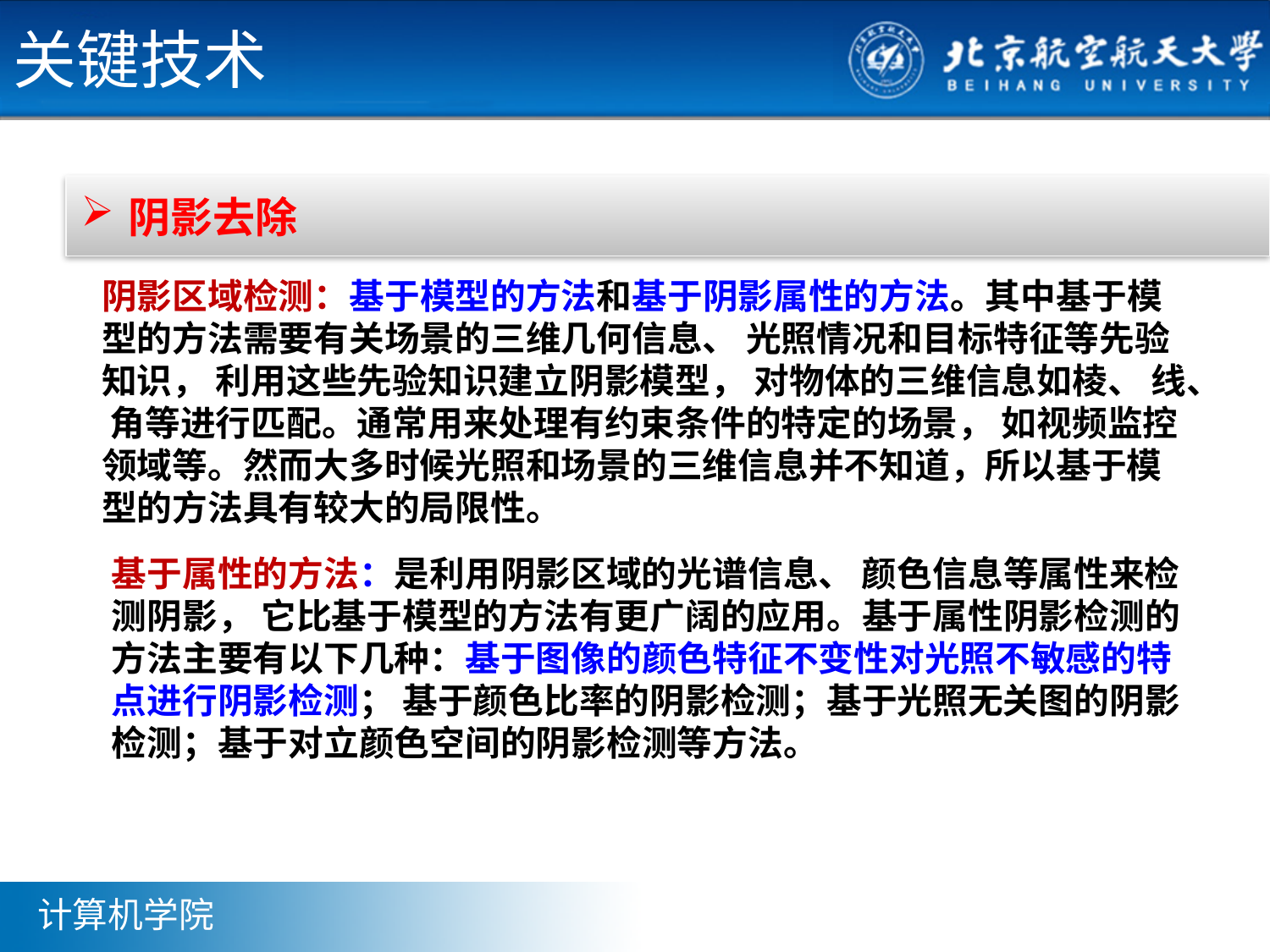

# 关键技术

阴影去除
阴影区域检测：基于模型的方法和基于阴影属性的方法。其中基于模型的方法需要有关场景的三维几何信息、 光照情况和目标特征等先验知识， 利用这些先验知识建立阴影模型， 对物体的三维信息如棱、 线、 角等进行匹配。通常用来处理有约束条件的特定的场景， 如视频监控领域等。然而大多时候光照和场景的三维信息并不知道，所以基于模型的方法具有较大的局限性。

基于属性的方法：是利用阴影区域的光谱信息、 颜色信息等属性来检测阴影， 它比基于模型的方法有更广阔的应用。基于属性阴影检测的方法主要有以下几种：基于图像的颜色特征不变性对光照不敏感的特点进行阴影检测； 基于颜色比率的阴影检测；基于光照无关图的阴影检测；基于对立颜色空间的阴影检测等方法。